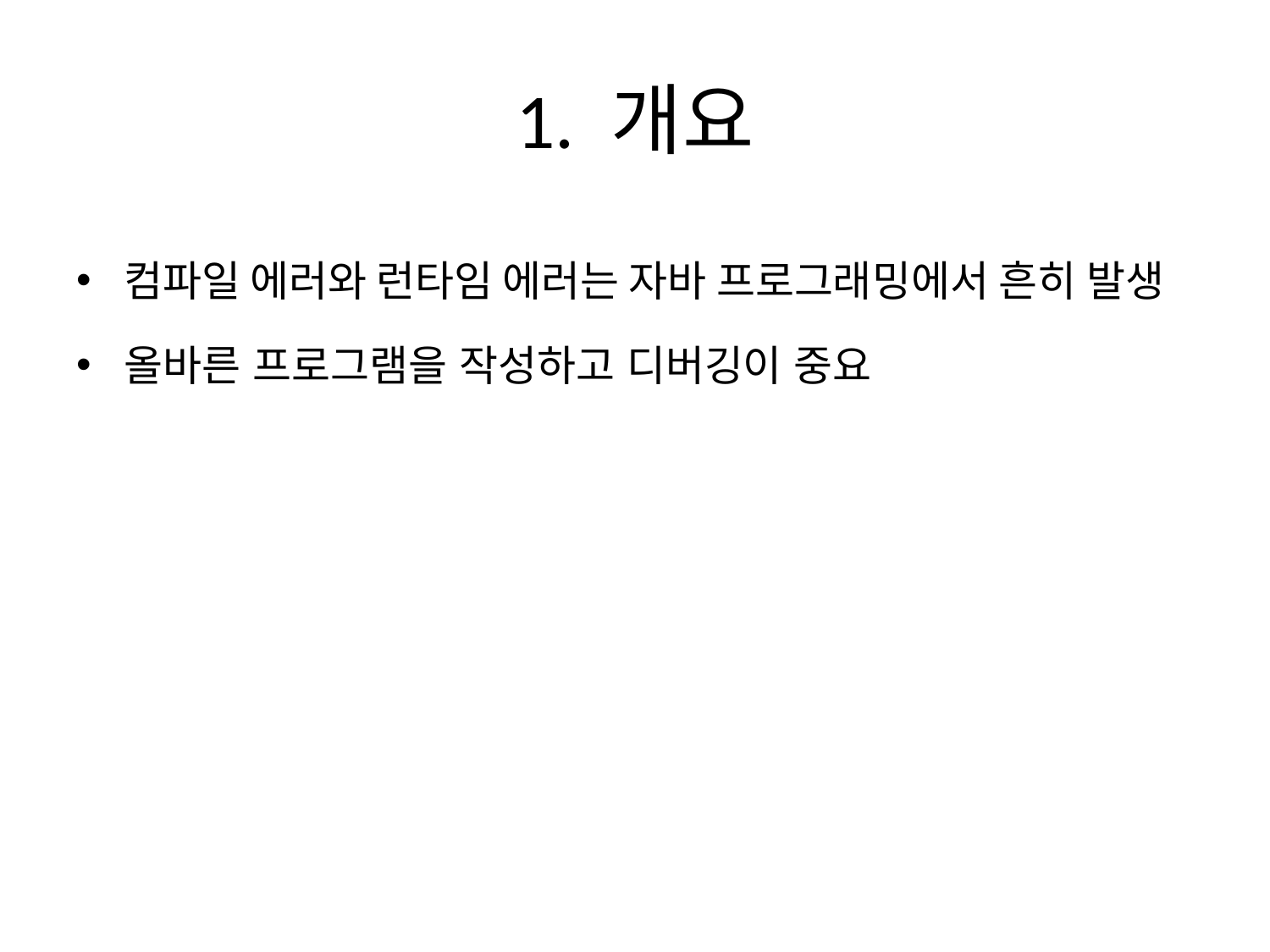

# 1. 개요
컴파일 에러와 런타임 에러는 자바 프로그래밍에서 흔히 발생
올바른 프로그램을 작성하고 디버깅이 중요